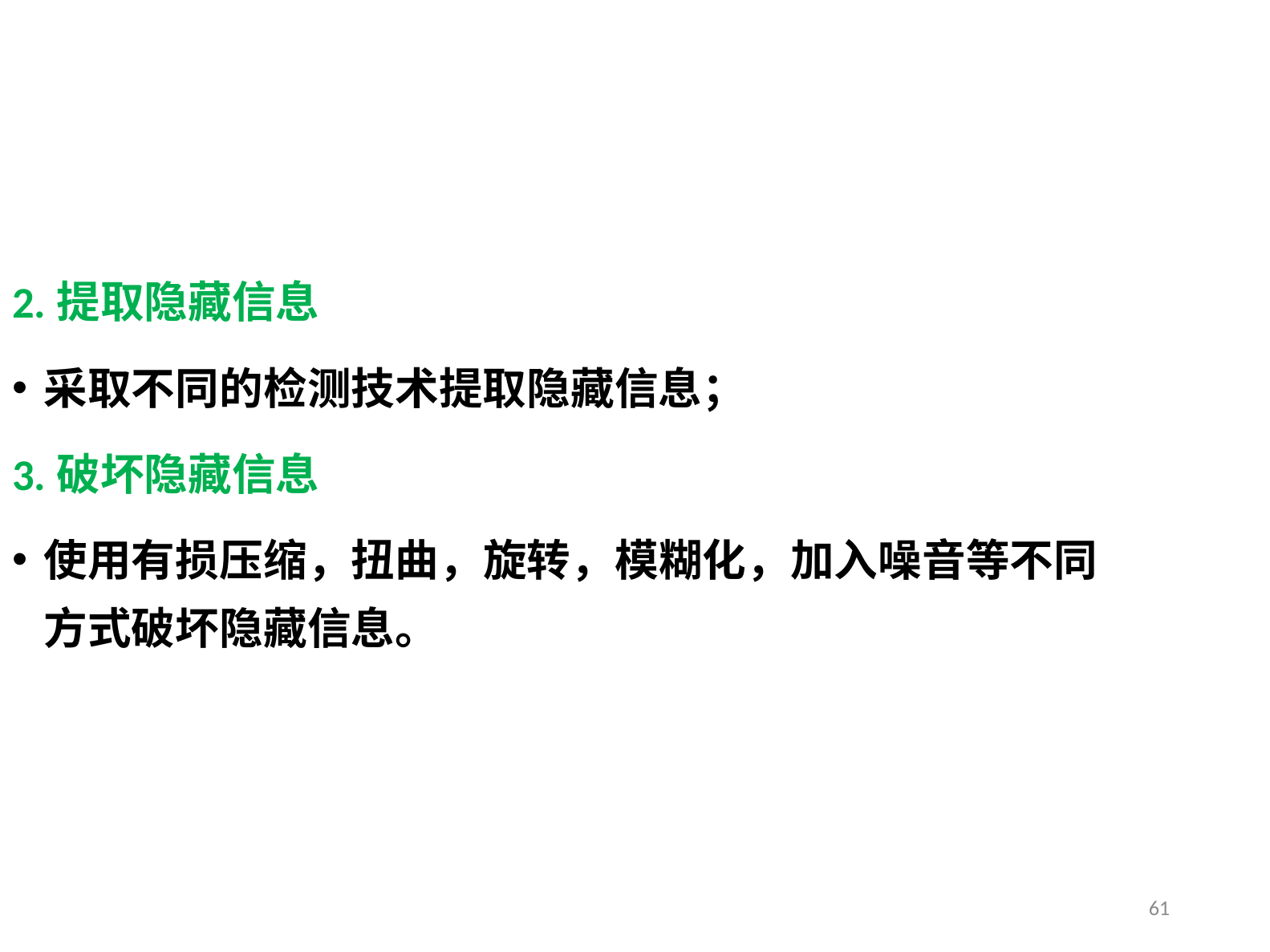

2.提取隐藏信息
采取不同的检测技术提取隐藏信息；
3.破坏隐藏信息
使用有损压缩，扭曲，旋转，模糊化，加入噪音等不同方式破坏隐藏信息。
61